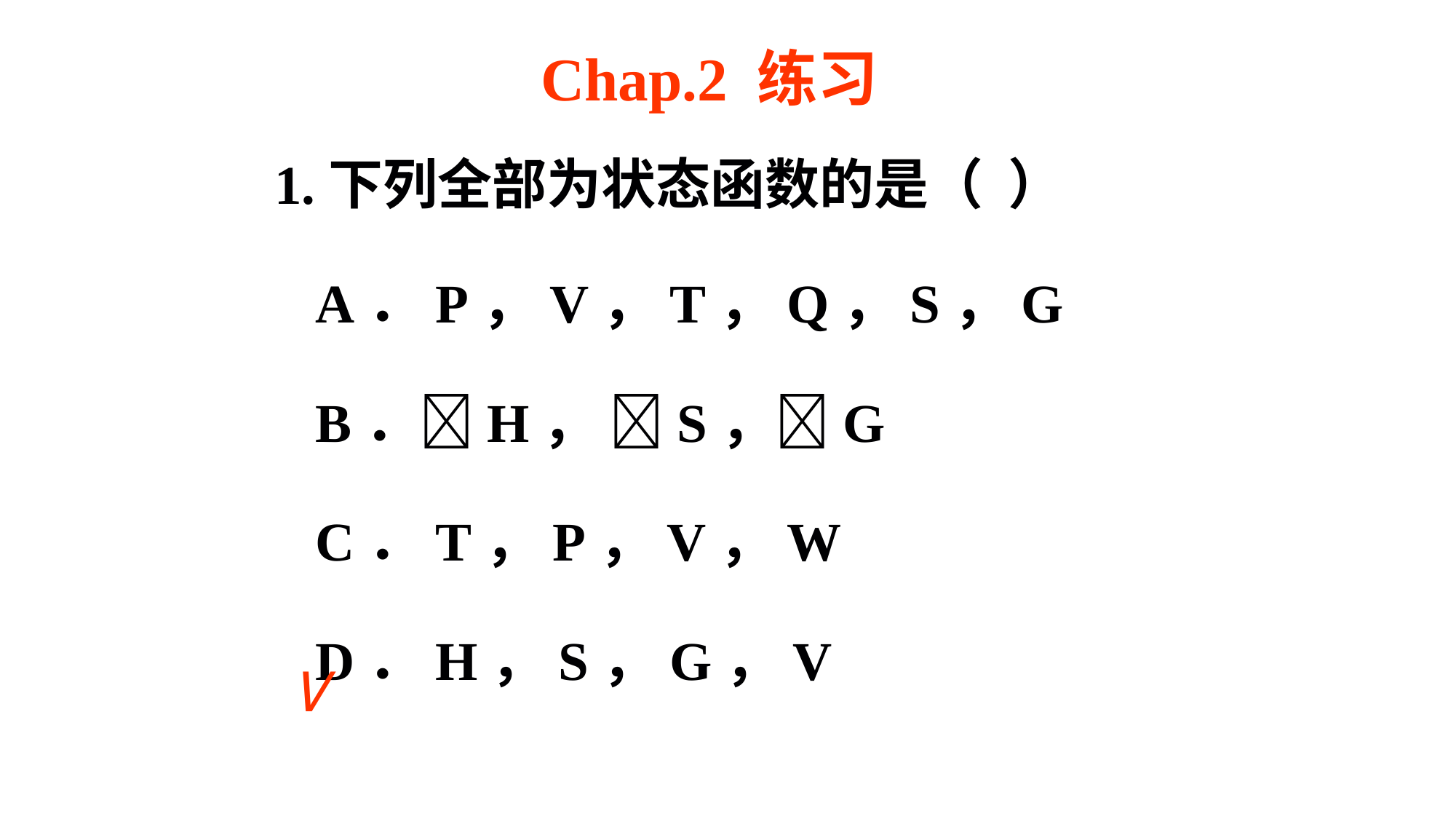

Chap.2 练习
1.下列全部为状态函数的是（  ）
   A．P，V，T，Q，S，G
   B．ΔH， ΔS，ΔG
   C．T，P，V，W
   D．H，S，G，V
V
22